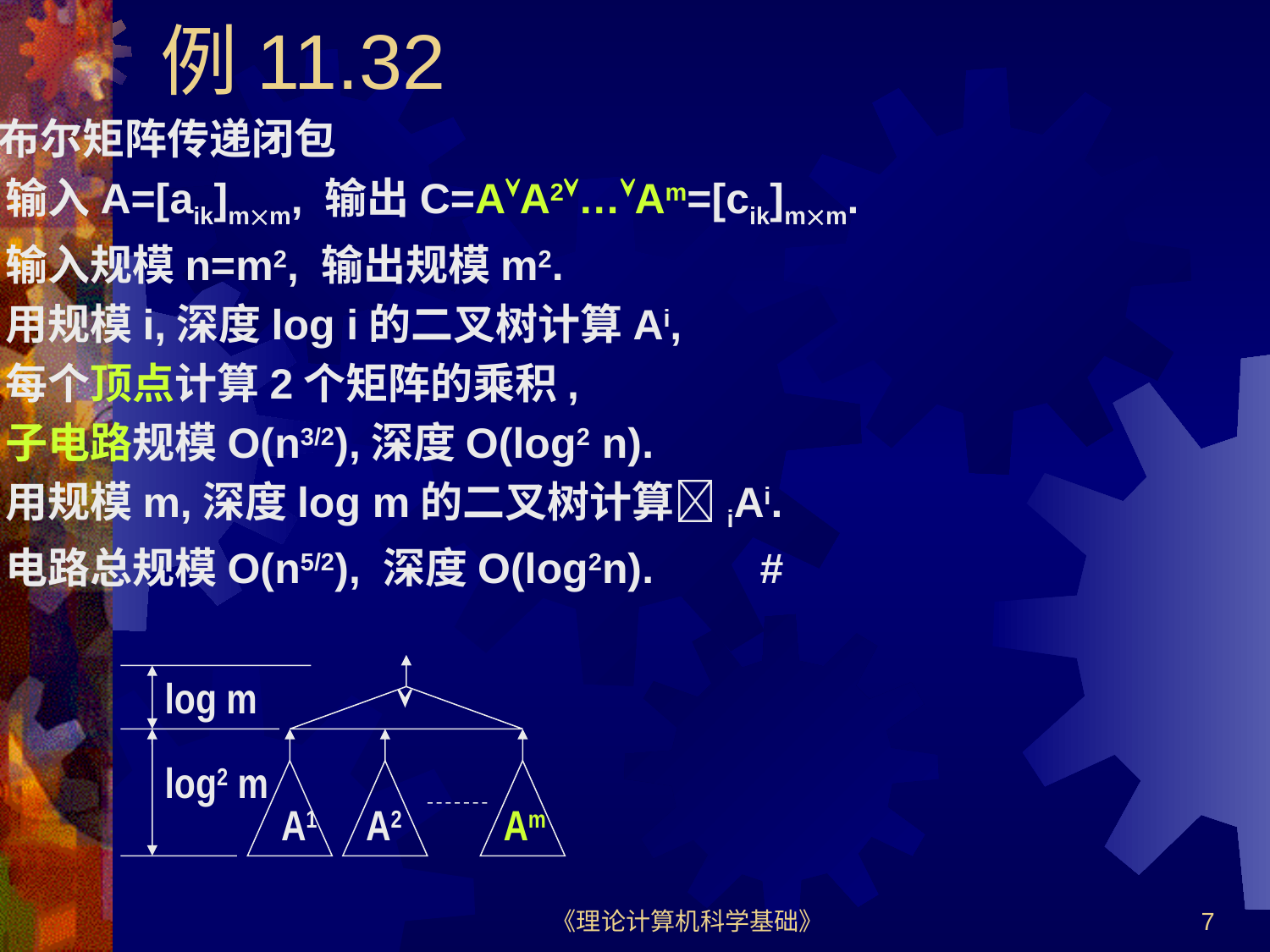

# 例11.32
布尔矩阵传递闭包
输入A=[aik]m×m, 输出C=A∨A2∨…∨Am=[cik]m×m.
输入规模n=m2, 输出规模m2.
用规模i,深度log i的二叉树计算Ai,
每个顶点计算2个矩阵的乘积,
子电路规模O(n3/2),深度O(log2 n).
用规模m,深度log m的二叉树计算∨iAi.
电路总规模O(n5/2), 深度O(log2n).         #

log m
∨

log2 m

A1
A2
Am

《理论计算机科学基础》
7